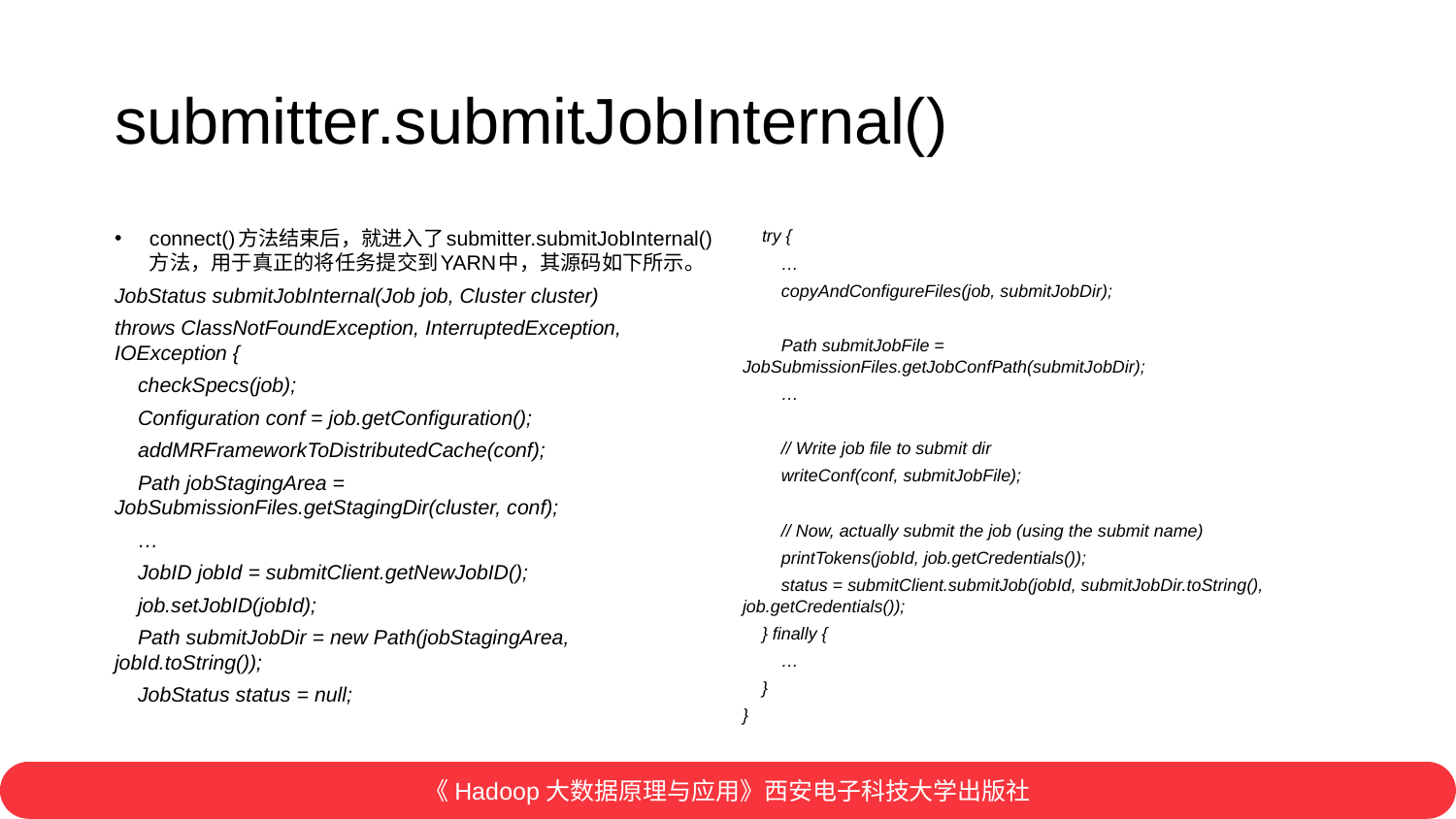

# submitter.submitJobInternal()
connect()方法结束后，就进入了submitter.submitJobInternal()方法，用于真正的将任务提交到YARN中，其源码如下所示。
JobStatus submitJobInternal(Job job, Cluster cluster)
throws ClassNotFoundException, InterruptedException, IOException {
    checkSpecs(job);
    Configuration conf = job.getConfiguration();
    addMRFrameworkToDistributedCache(conf);
    Path jobStagingArea = JobSubmissionFiles.getStagingDir(cluster, conf);
    …
    JobID jobId = submitClient.getNewJobID();
    job.setJobID(jobId);
    Path submitJobDir = new Path(jobStagingArea, jobId.toString());
    JobStatus status = null;
    try {
        …
        copyAndConfigureFiles(job, submitJobDir);

        Path submitJobFile = JobSubmissionFiles.getJobConfPath(submitJobDir);
        …

        // Write job file to submit dir
        writeConf(conf, submitJobFile);

        // Now, actually submit the job (using the submit name)
        printTokens(jobId, job.getCredentials());
        status = submitClient.submitJob(jobId, submitJobDir.toString(), job.getCredentials());
    } finally {
        …
    }
}